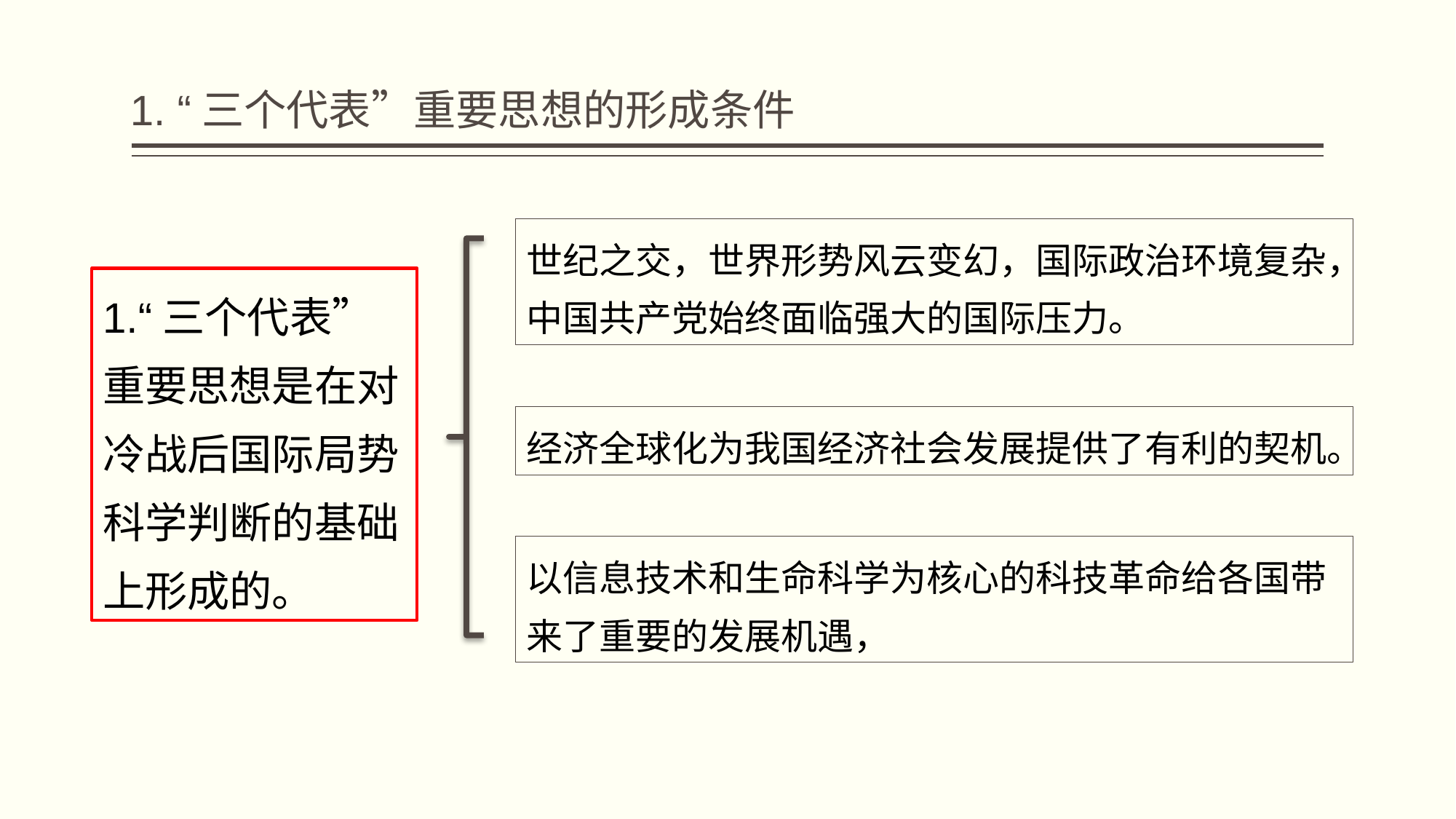

# 1. “三个代表”重要思想的形成条件
世纪之交，世界形势风云变幻，国际政治环境复杂，
中国共产党始终面临强大的国际压力。

1.“三个代表”重要思想是在对冷战后国际局势科学判断的基础上形成的。
经济全球化为我国经济社会发展提供了有利的契机。
以信息技术和生命科学为核心的科技革命给各国带来了重要的发展机遇，